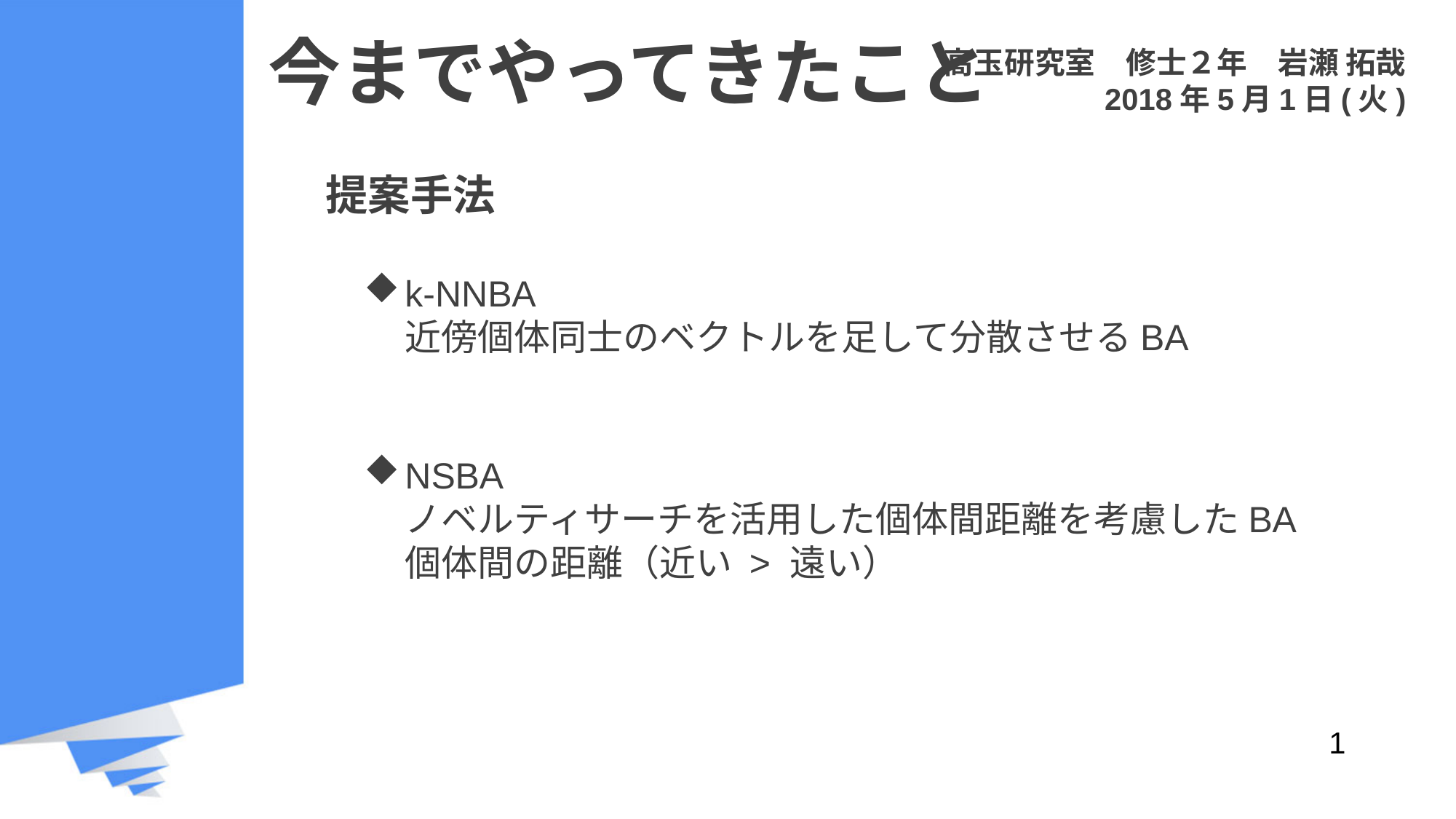

# 今までやってきたこと
高玉研究室　修士２年　岩瀬 拓哉
2018年5月1日(火)
提案手法
k-NNBA
近傍個体同士のベクトルを足して分散させるBA
NSBA
ノベルティサーチを活用した個体間距離を考慮したBA
個体間の距離（近い > 遠い）
1